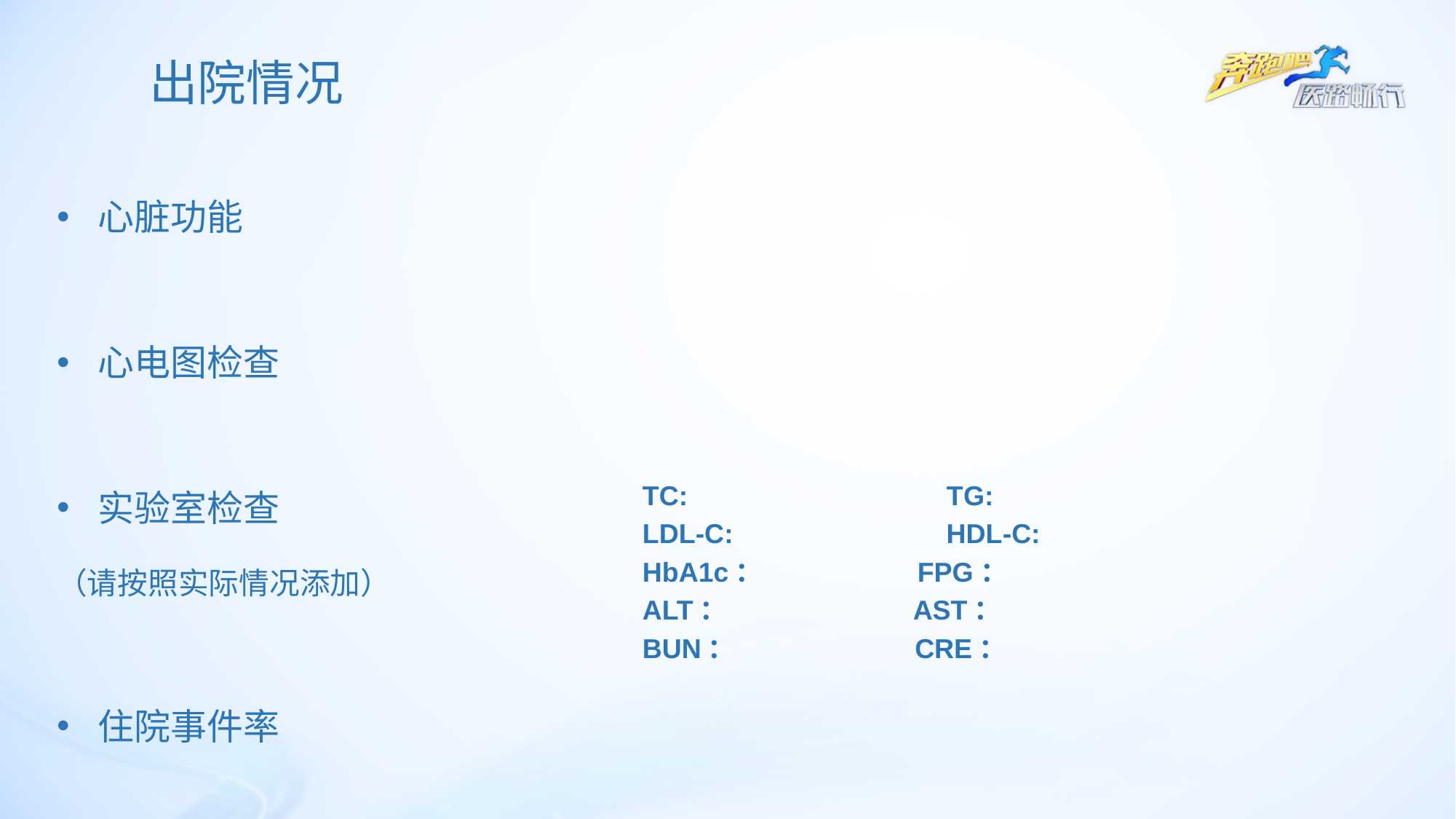

出院情况
心脏功能

心电图检查

实验室检查
（请按照实际情况添加）

住院事件率

TC:                                  TG:
LDL-C:                            HDL-C:
HbA1c：                        FPG：
ALT：                             AST：
BUN：                            CRE：